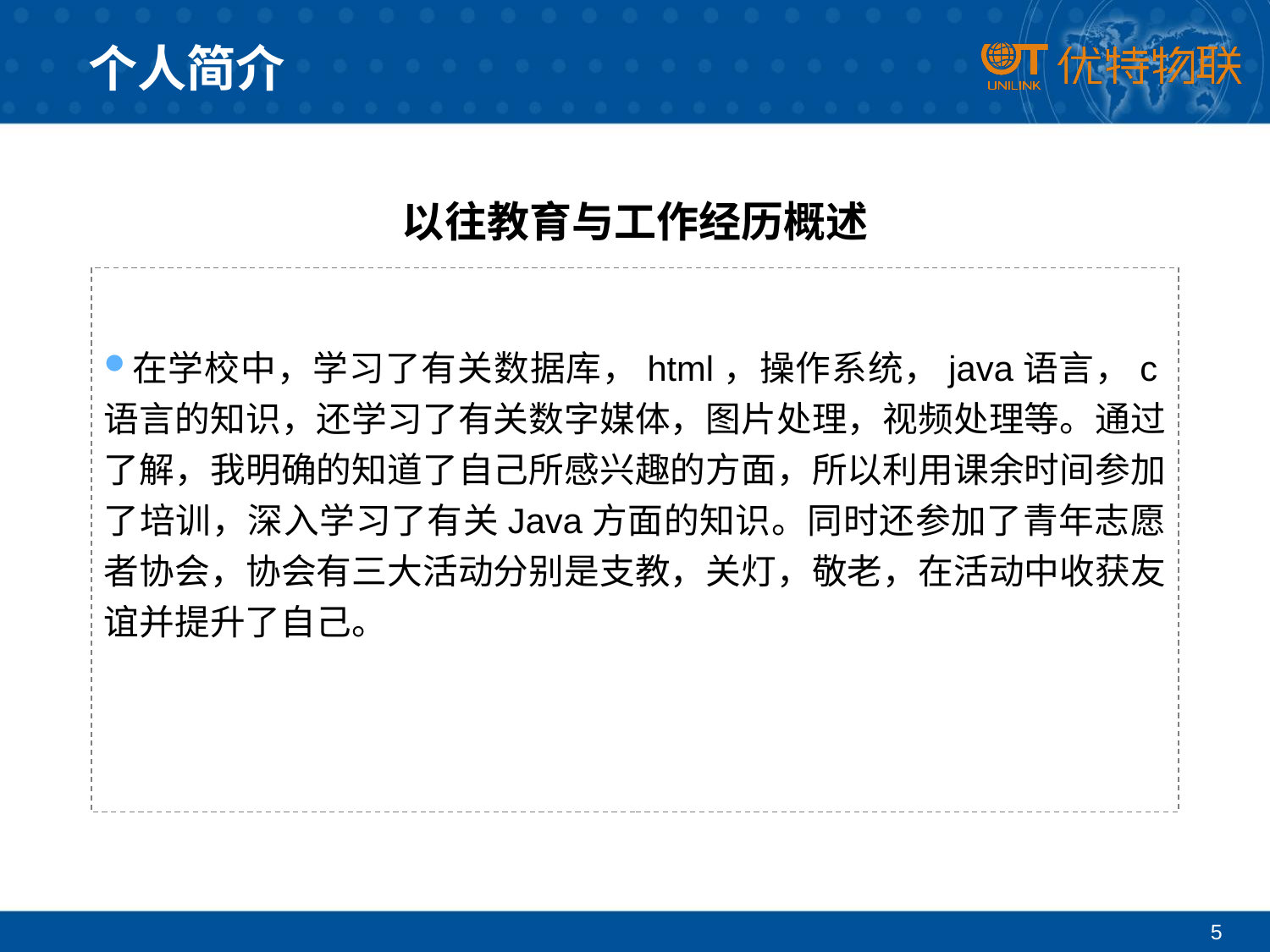

# 个人简介
以往教育与工作经历概述

在学校中，学习了有关数据库，html，操作系统，java语言，c语言的知识，还学习了有关数字媒体，图片处理，视频处理等。通过了解，我明确的知道了自己所感兴趣的方面，所以利用课余时间参加了培训，深入学习了有关Java方面的知识。同时还参加了青年志愿者协会，协会有三大活动分别是支教，关灯，敬老，在活动中收获友谊并提升了自己。

5